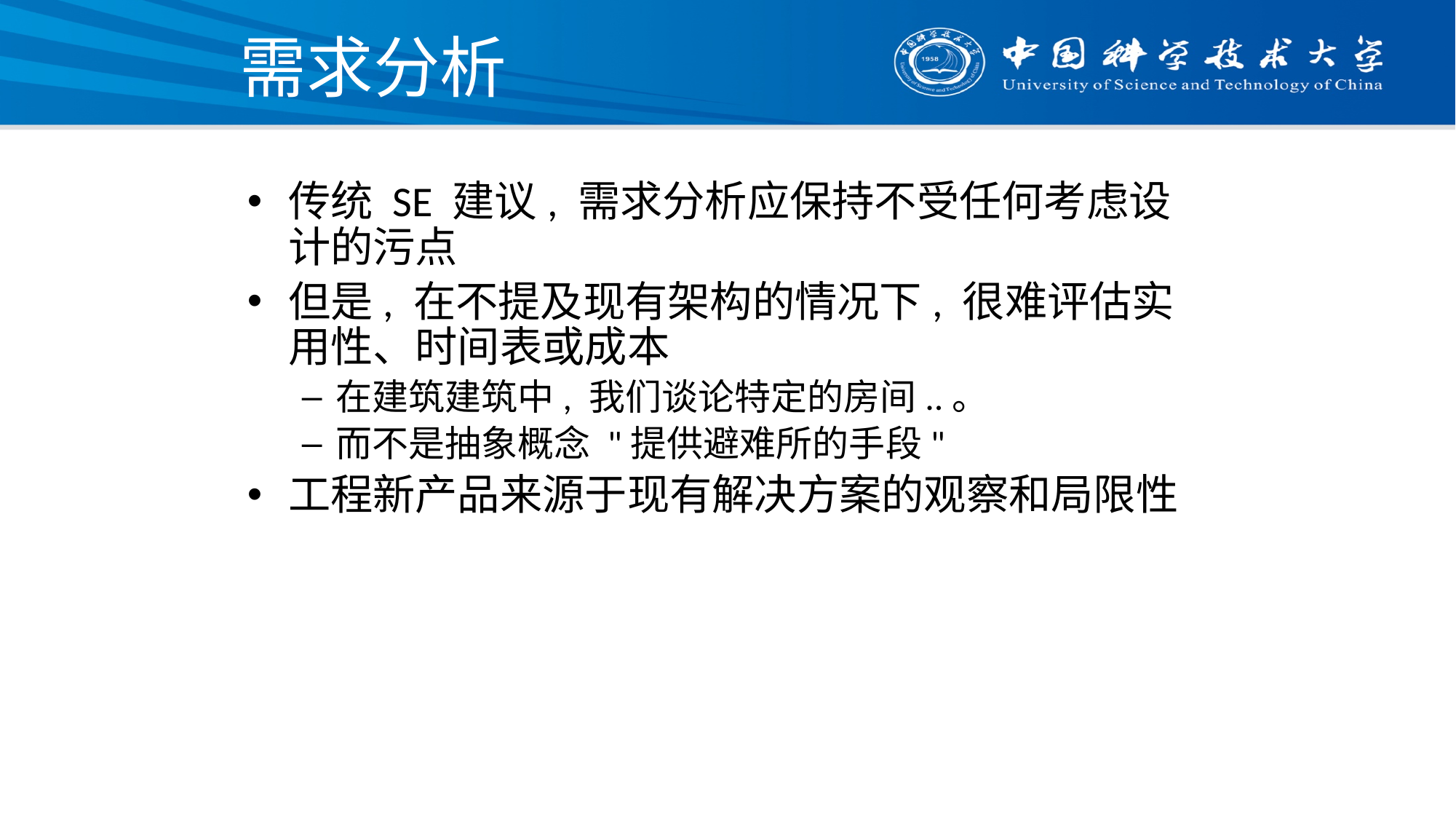

# 需求分析
传统 SE 建议, 需求分析应保持不受任何考虑设计的污点
但是, 在不提及现有架构的情况下, 很难评估实用性、时间表或成本
在建筑建筑中, 我们谈论特定的房间..。
而不是抽象概念 "提供避难所的手段"
工程新产品来源于现有解决方案的观察和局限性